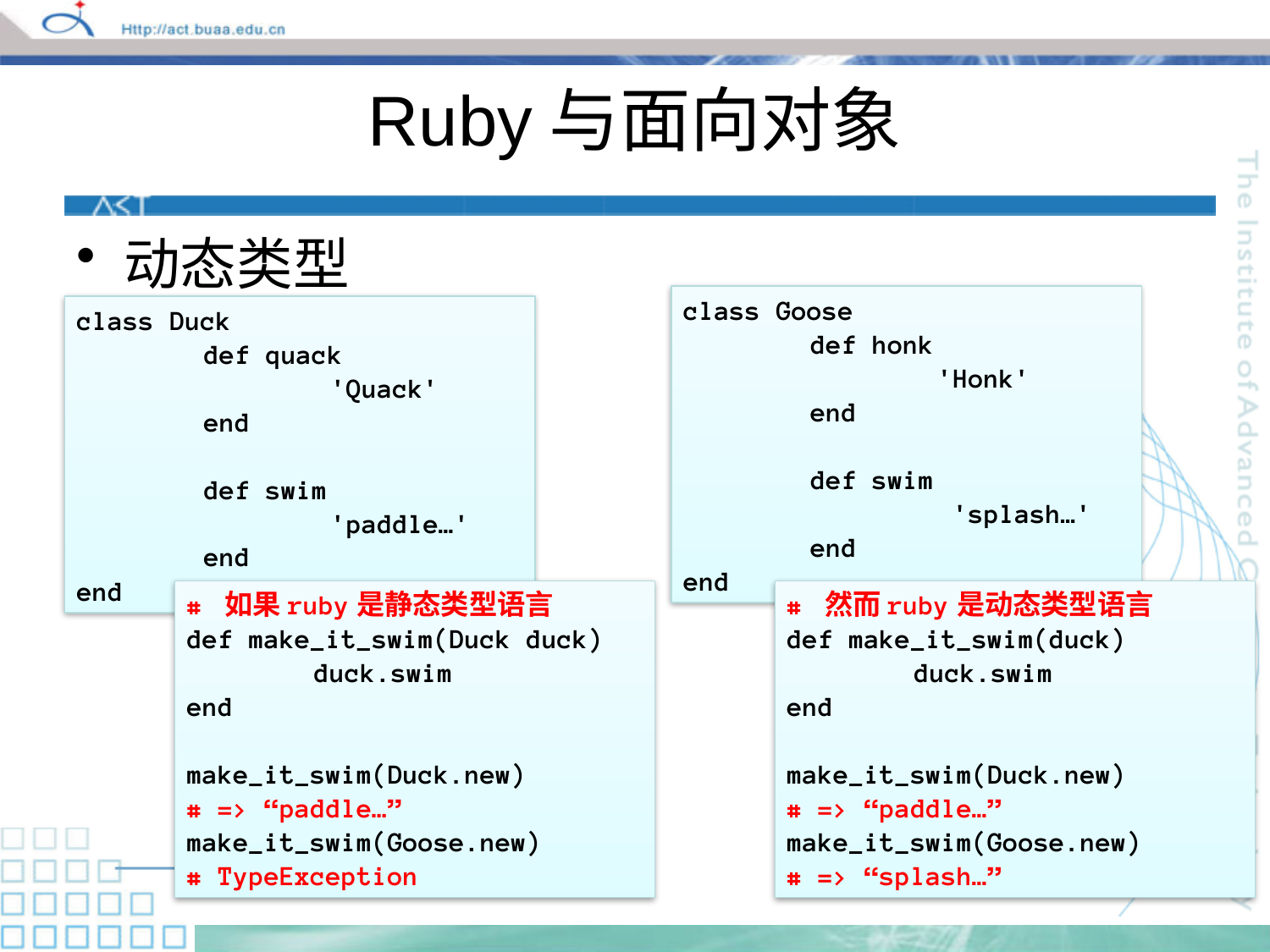

# Ruby与面向对象
动态类型
class Goose
	def honk
		'Honk'
	end

	def swim
		 'splash…'
	end
end
class Duck
	def quack
		'Quack'
	end

	def swim
		'paddle…'
	end
end
# 如果ruby是静态类型语言
def make_it_swim(Duck duck)
	duck.swim
end

make_it_swim(Duck.new)
# => “paddle…”
make_it_swim(Goose.new)
# TypeException
# 然而ruby是动态类型语言
def make_it_swim(duck)
	duck.swim
end

make_it_swim(Duck.new)
# => “paddle…”
make_it_swim(Goose.new)
# => “splash…”